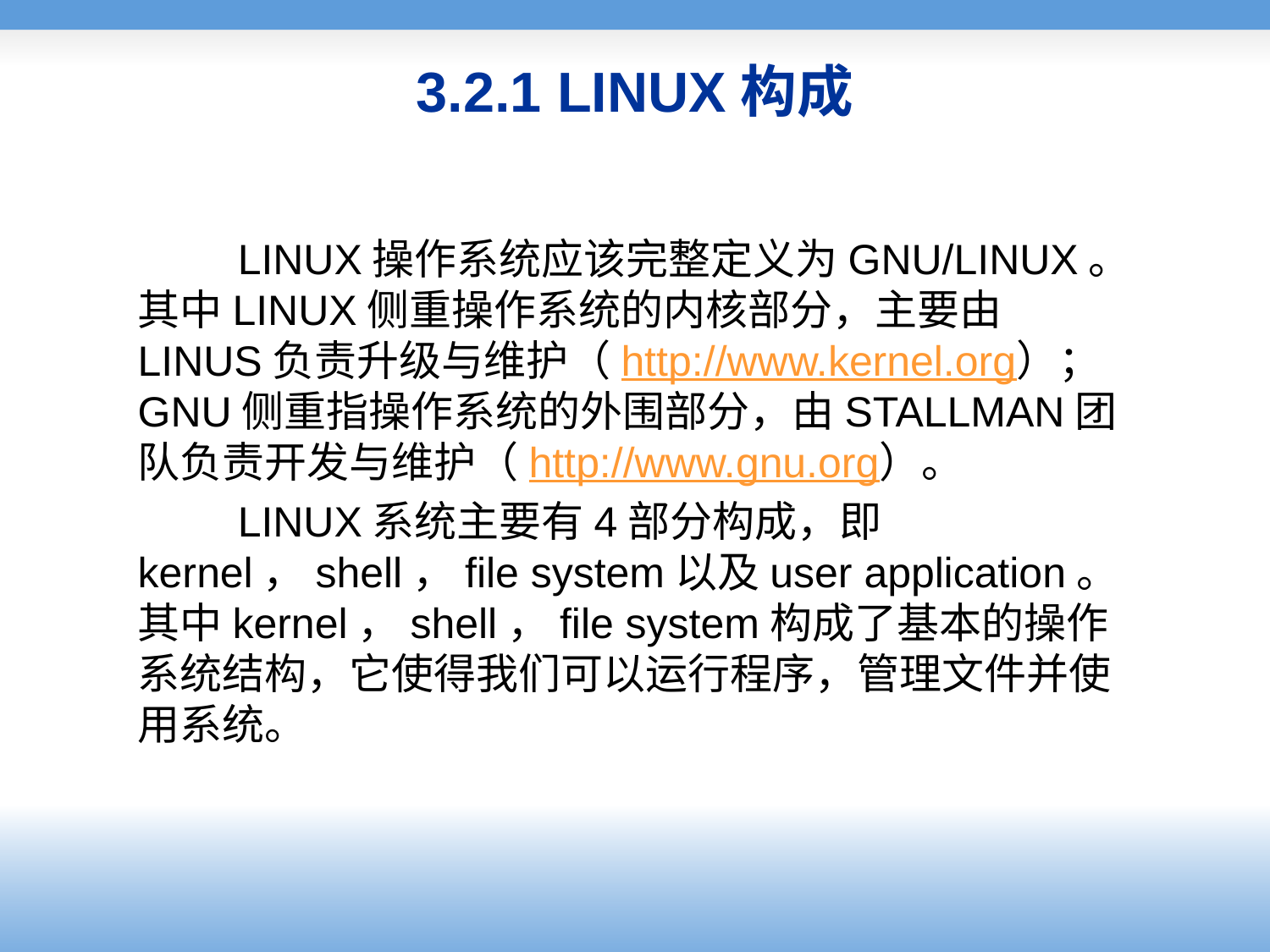

# 3.2.1 LINUX构成
LINUX操作系统应该完整定义为GNU/LINUX。其中LINUX侧重操作系统的内核部分，主要由LINUS负责升级与维护（http://www.kernel.org）；GNU侧重指操作系统的外围部分，由STALLMAN团队负责开发与维护（http://www.gnu.org）。
LINUX系统主要有4部分构成，即kernel，shell，file system以及user application。其中kernel，shell，file system构成了基本的操作系统结构，它使得我们可以运行程序，管理文件并使用系统。